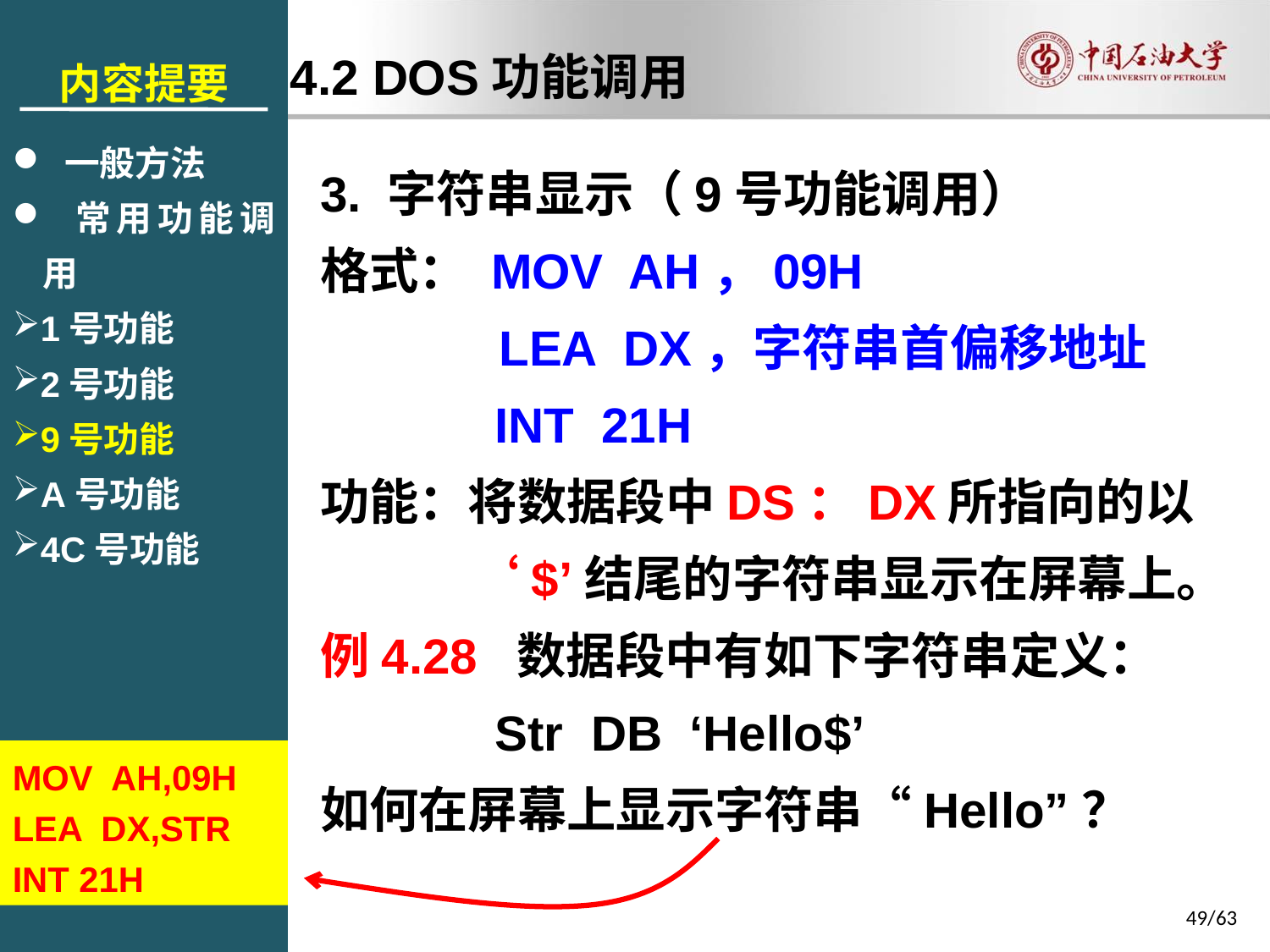

内容提要
 一般方法
 常用功能调用
1号功能
2号功能
9号功能
A号功能
4C号功能
4.2 DOS功能调用
3. 字符串显示（9号功能调用）
格式： MOV  AH，09H
             LEA  DX，字符串首偏移地址
	          INT  21H
功能：将数据段中DS：DX所指向的以‘$’结尾的字符串显示在屏幕上。
例4.28  数据段中有如下字符串定义：
Str  DB  ‘Hello$’
如何在屏幕上显示字符串“Hello”？
MOV  AH,09H
LEA  DX,STR
INT 21H

49/63